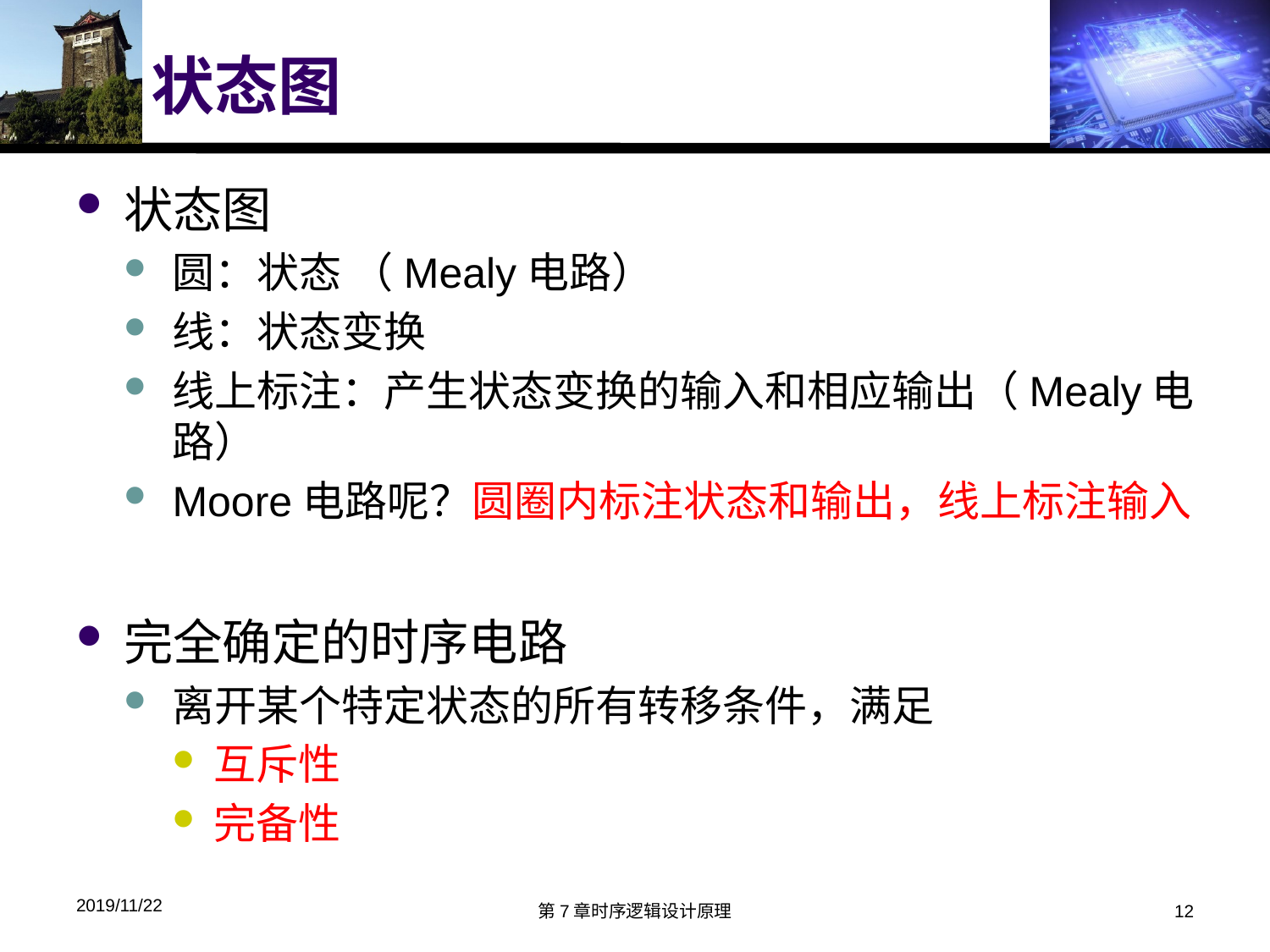

# 状态图
状态图
圆：状态 （Mealy电路）
线：状态变换
线上标注：产生状态变换的输入和相应输出（Mealy电路）
Moore电路呢？圆圈内标注状态和输出，线上标注输入

完全确定的时序电路
离开某个特定状态的所有转移条件，满足
互斥性
完备性
2019/11/22
第7章时序逻辑设计原理
12